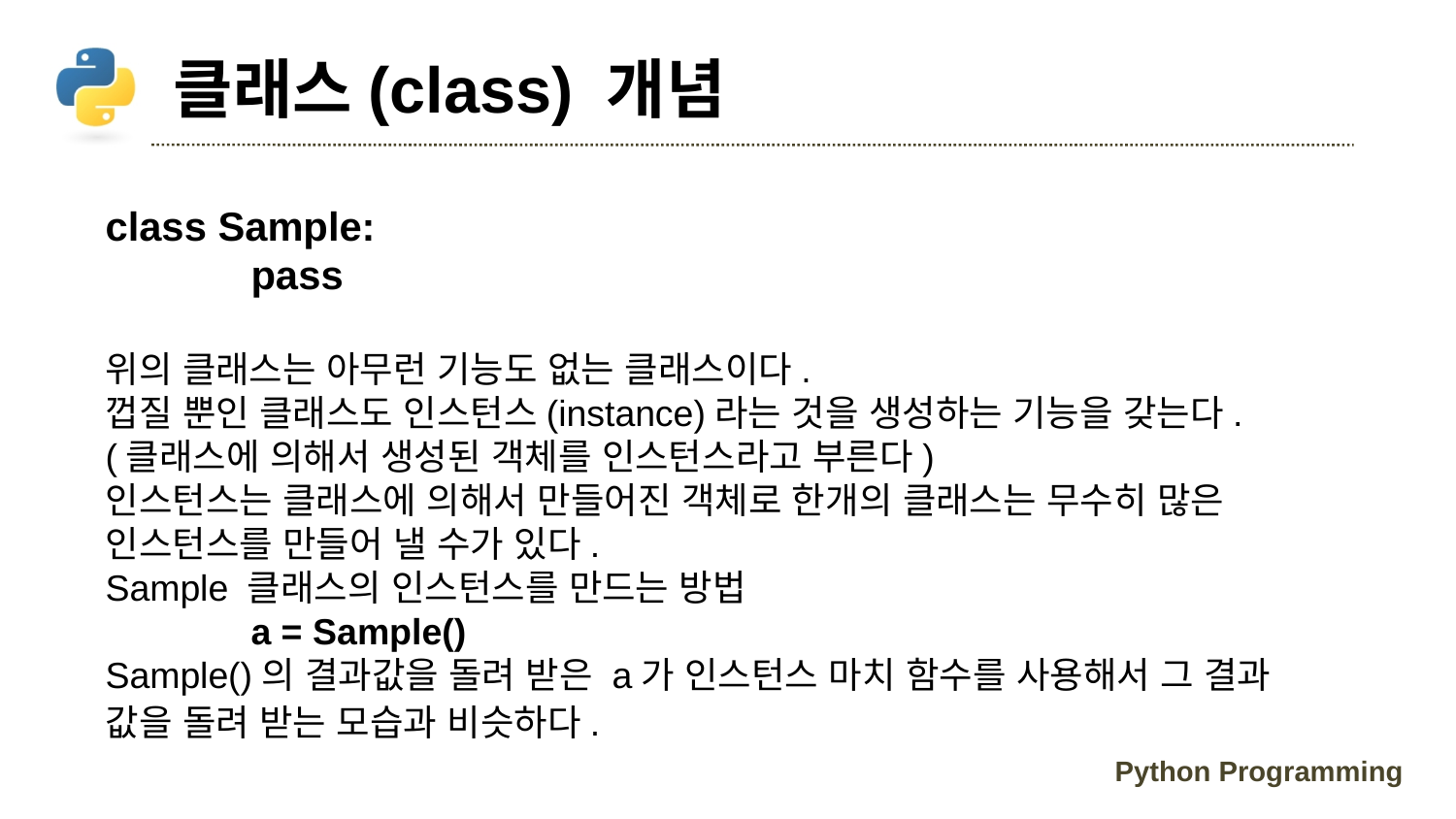

# 클래스(class) 개념
class Sample:
	pass

위의 클래스는 아무런 기능도 없는 클래스이다.
껍질 뿐인 클래스도 인스턴스(instance)라는 것을 생성하는 기능을 갖는다.
(클래스에 의해서 생성된 객체를 인스턴스라고 부른다)
인스턴스는 클래스에 의해서 만들어진 객체로 한개의 클래스는 무수히 많은 인스턴스를 만들어 낼 수가 있다.
Sample 클래스의 인스턴스를 만드는 방법
	a = Sample()
Sample()의 결과값을 돌려 받은 a가 인스턴스 마치 함수를 사용해서 그 결과 값을 돌려 받는 모습과 비슷하다.